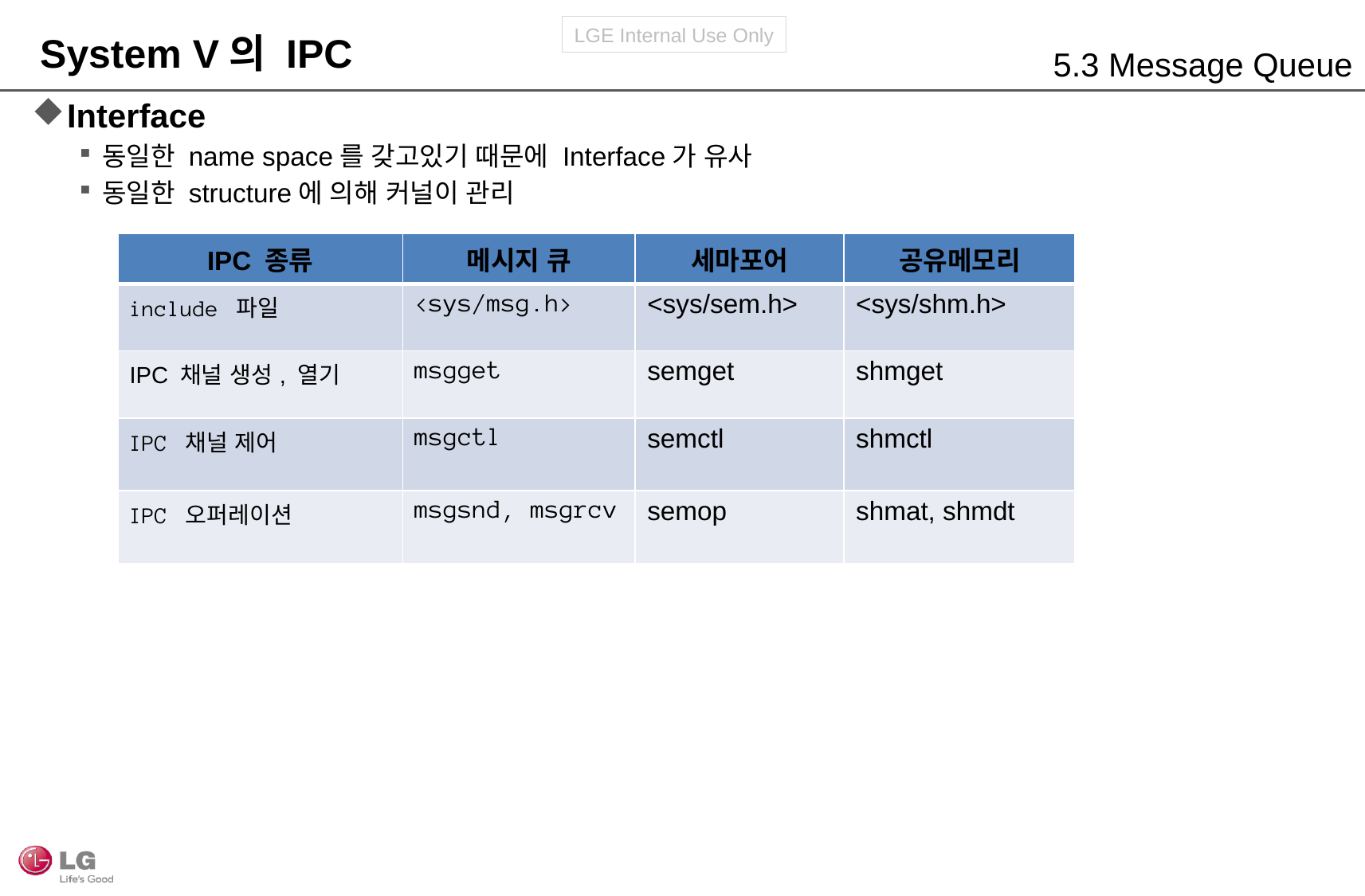

System V의 IPC
5.3 Message Queue

Interface
동일한 name space를 갖고있기 때문에 Interface가 유사
동일한 structure에 의해 커널이 관리

| IPC 종류 | 메시지 큐 | 세마포어 | 공유메모리 |
| --- | --- | --- | --- |
| include 파일 | <sys/msg.h> | <sys/sem.h> | <sys/shm.h> |
| IPC 채널 생성, 열기 | msgget | semget | shmget |
| IPC 채널 제어 | msgctl | semctl | shmctl |
| IPC 오퍼레이션 | msgsnd, msgrcv | semop | shmat, shmdt |